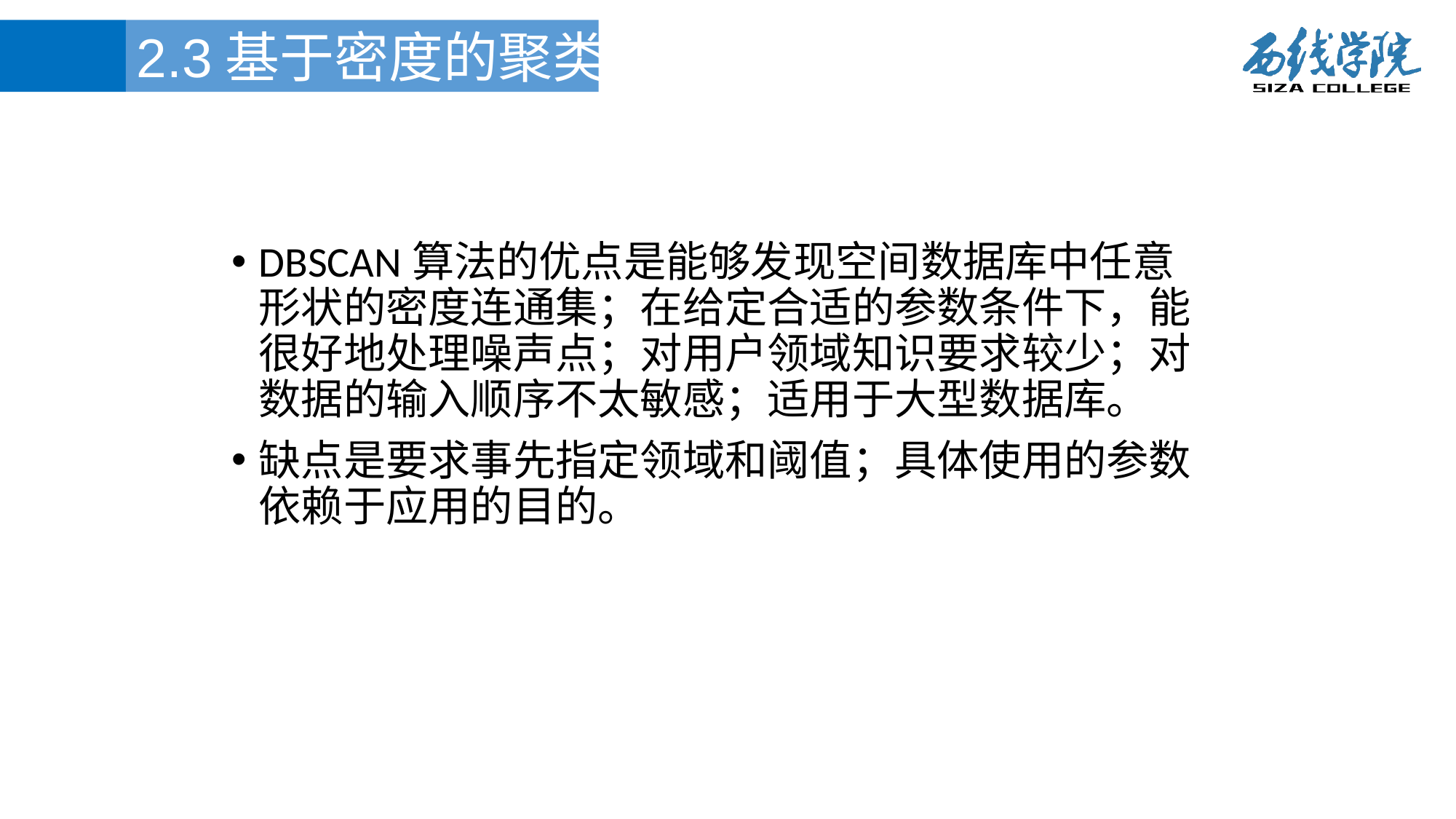

2.3基于密度的聚类方法

DBSCAN算法的优点是能够发现空间数据库中任意形状的密度连通集；在给定合适的参数条件下，能很好地处理噪声点；对用户领域知识要求较少；对数据的输入顺序不太敏感；适用于大型数据库。
缺点是要求事先指定领域和阈值；具体使用的参数依赖于应用的目的。